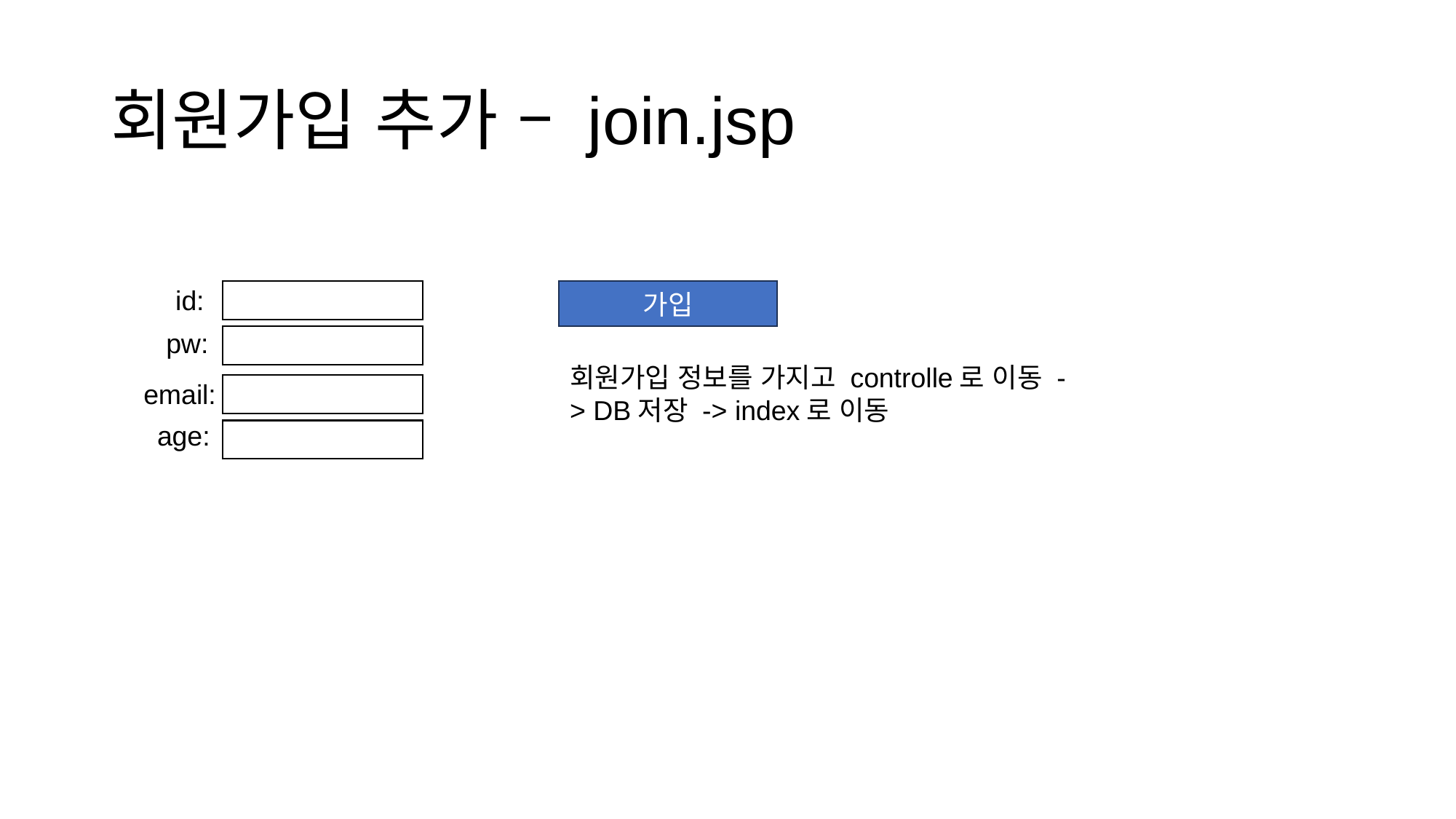

# 회원가입 추가 – join.jsp
id:

가입
pw:

회원가입 정보를 가지고 controlle로 이동 -> DB저장 -> index로 이동
email:

age: